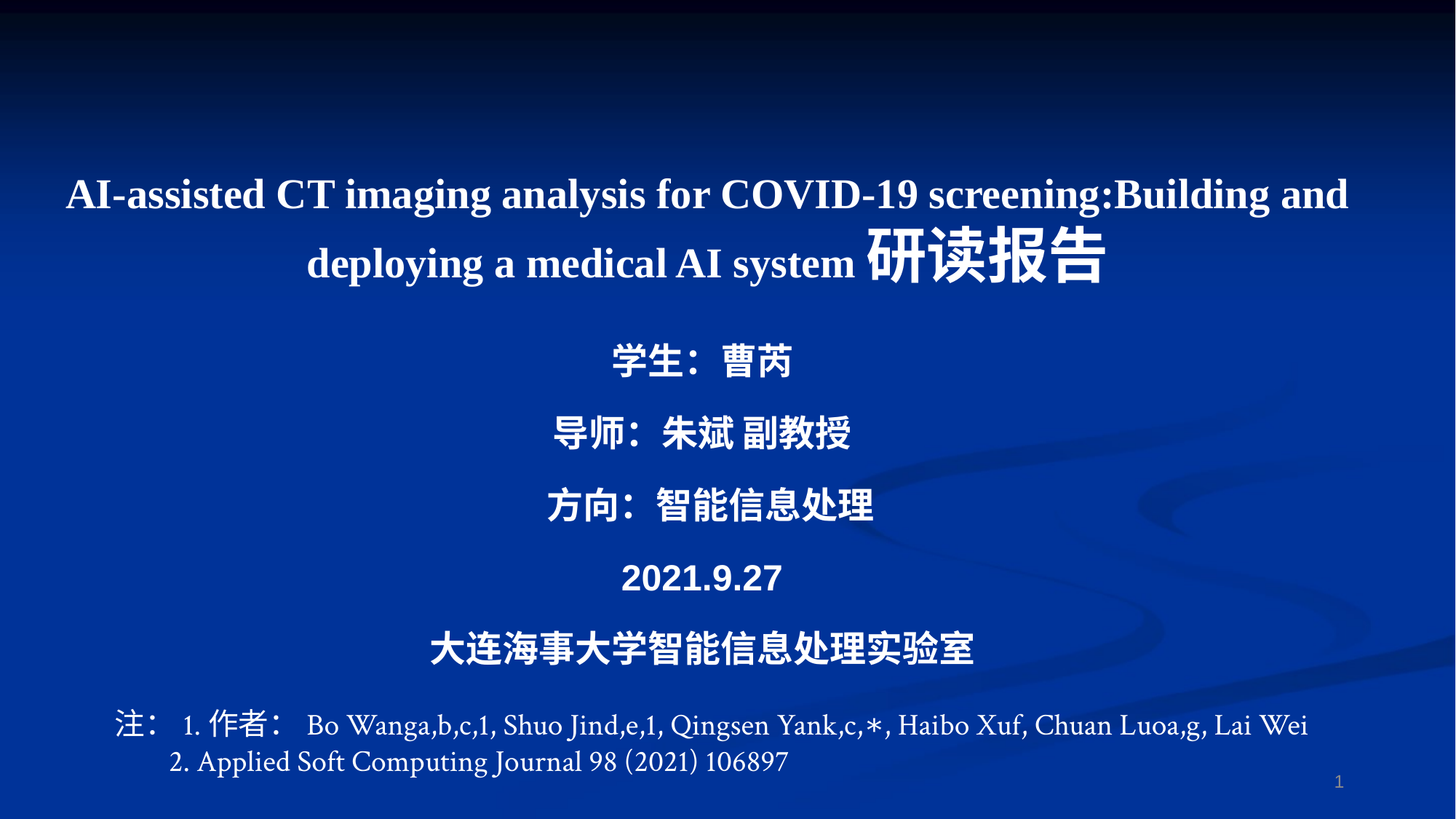

AI-assisted CT imaging analysis for COVID-19 screening:Building and
deploying a medical AI system研读报告
学生：曹芮
导师：朱斌 副教授
 方向：智能信息处理
2021.9.27
大连海事大学智能信息处理实验室
注：1.作者：Bo Wanga,b,c,1, Shuo Jind,e,1, Qingsen Yank,c,∗, Haibo Xuf, Chuan Luoa,g, Lai Wei
        2. Applied Soft Computing Journal 98 (2021) 106897
1